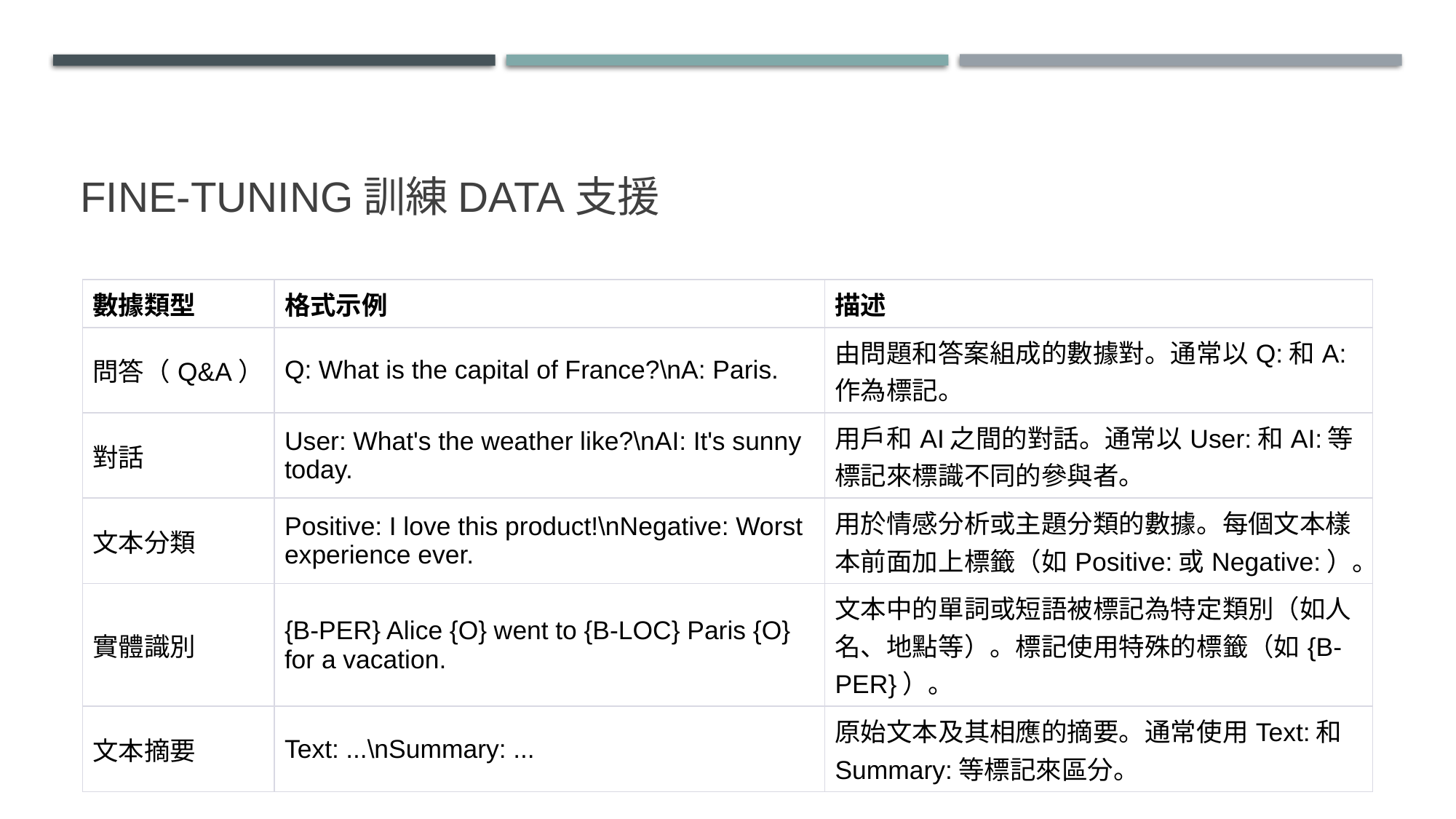

# Fine-tuning訓練data支援
| 數據類型 | 格式示例 | 描述 |
| --- | --- | --- |
| 問答（Q&A） | Q: What is the capital of France?\nA: Paris. | 由問題和答案組成的數據對。通常以Q:和A:作為標記。 |
| 對話 | User: What's the weather like?\nAI: It's sunny today. | 用戶和AI之間的對話。通常以User:和AI:等標記來標識不同的參與者。 |
| 文本分類 | Positive: I love this product!\nNegative: Worst experience ever. | 用於情感分析或主題分類的數據。每個文本樣本前面加上標籤（如Positive:或Negative:）。 |
| 實體識別 | {B-PER} Alice {O} went to {B-LOC} Paris {O} for a vacation. | 文本中的單詞或短語被標記為特定類別（如人名、地點等）。標記使用特殊的標籤（如{B-PER}）。 |
| 文本摘要 | Text: ...\nSummary: ... | 原始文本及其相應的摘要。通常使用Text:和Summary:等標記來區分。 |